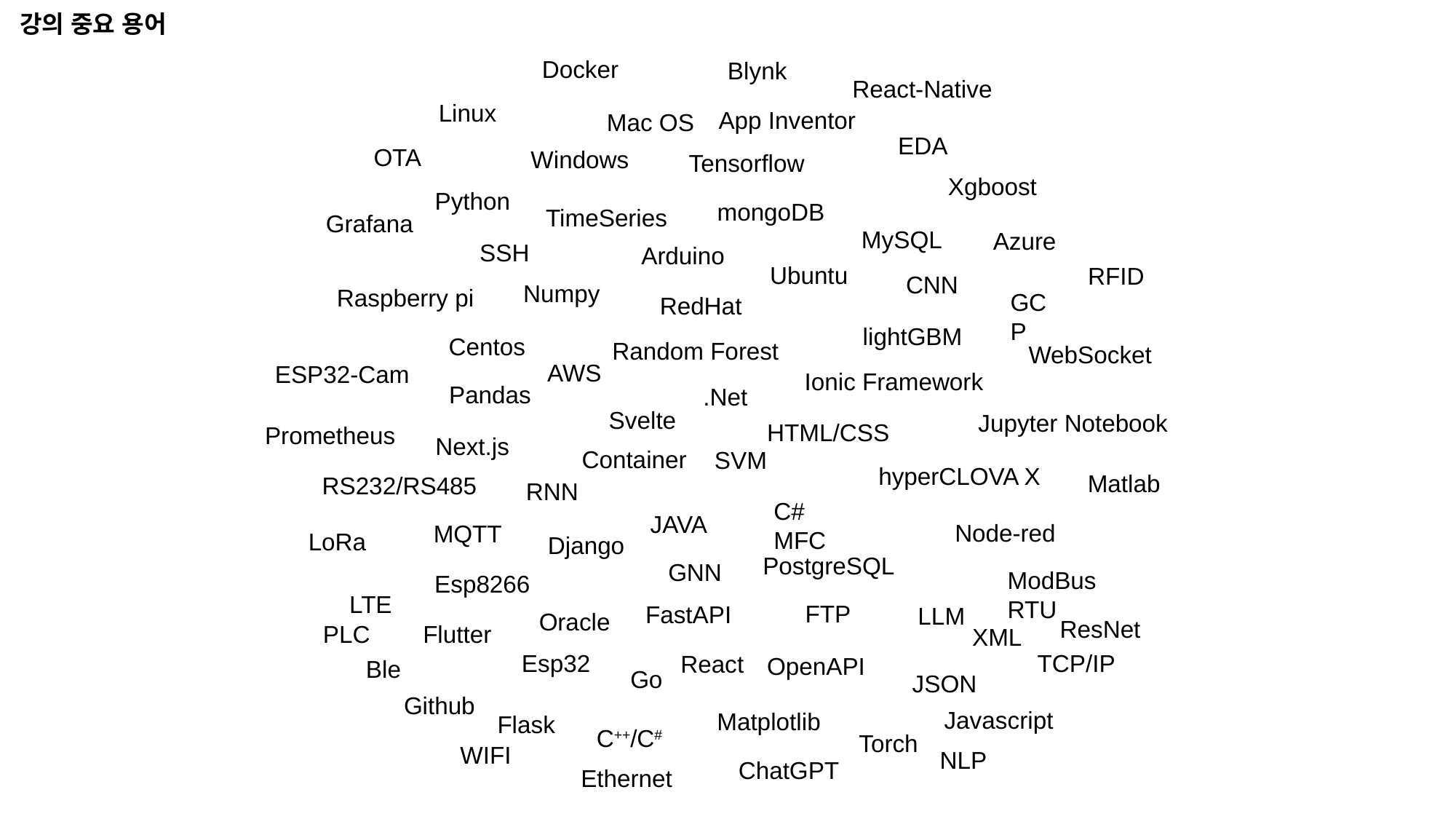

강의 중요 용어
Docker
Blynk
React-Native
Linux
App Inventor
Mac OS
EDA
OTA
Windows
Tensorflow
Xgboost
Python
mongoDB
TimeSeries
Grafana
MySQL
Azure
SSH
Arduino
Ubuntu
RFID
CNN
Numpy
Raspberry pi
GCP
RedHat
lightGBM
Centos
Random Forest
WebSocket
AWS
ESP32-Cam
Ionic Framework
Pandas
.Net
Svelte
Jupyter Notebook
HTML/CSS
Prometheus
Next.js
Container
SVM
hyperCLOVA X
Matlab
RS232/RS485
RNN
C# MFC
JAVA
Node-red
MQTT
LoRa
Django
PostgreSQL
GNN
ModBus RTU
Esp8266
LTE
FTP
FastAPI
LLM
Oracle
ResNet
PLC
Flutter
XML
Esp32
TCP/IP
React
OpenAPI
Ble
Go
JSON
Github
Javascript
Matplotlib
Flask
C++/C#
Torch
WIFI
NLP
ChatGPT
Ethernet